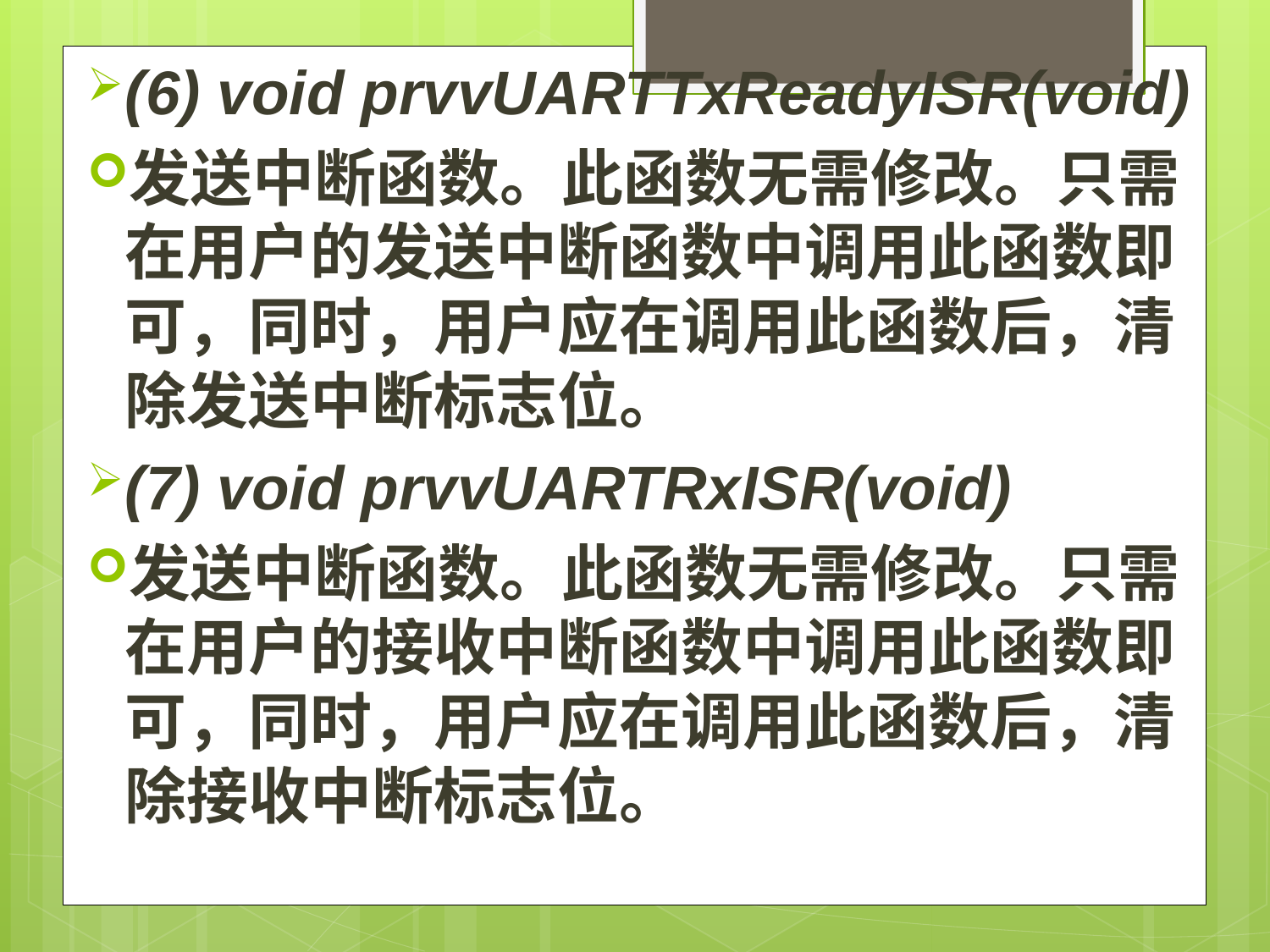

(6) void prvvUARTTxReadyISR(void)
发送中断函数。此函数无需修改。只需在用户的发送中断函数中调用此函数即可，同时，用户应在调用此函数后，清除发送中断标志位。
(7) void prvvUARTRxISR(void)
发送中断函数。此函数无需修改。只需在用户的接收中断函数中调用此函数即可，同时，用户应在调用此函数后，清除接收中断标志位。